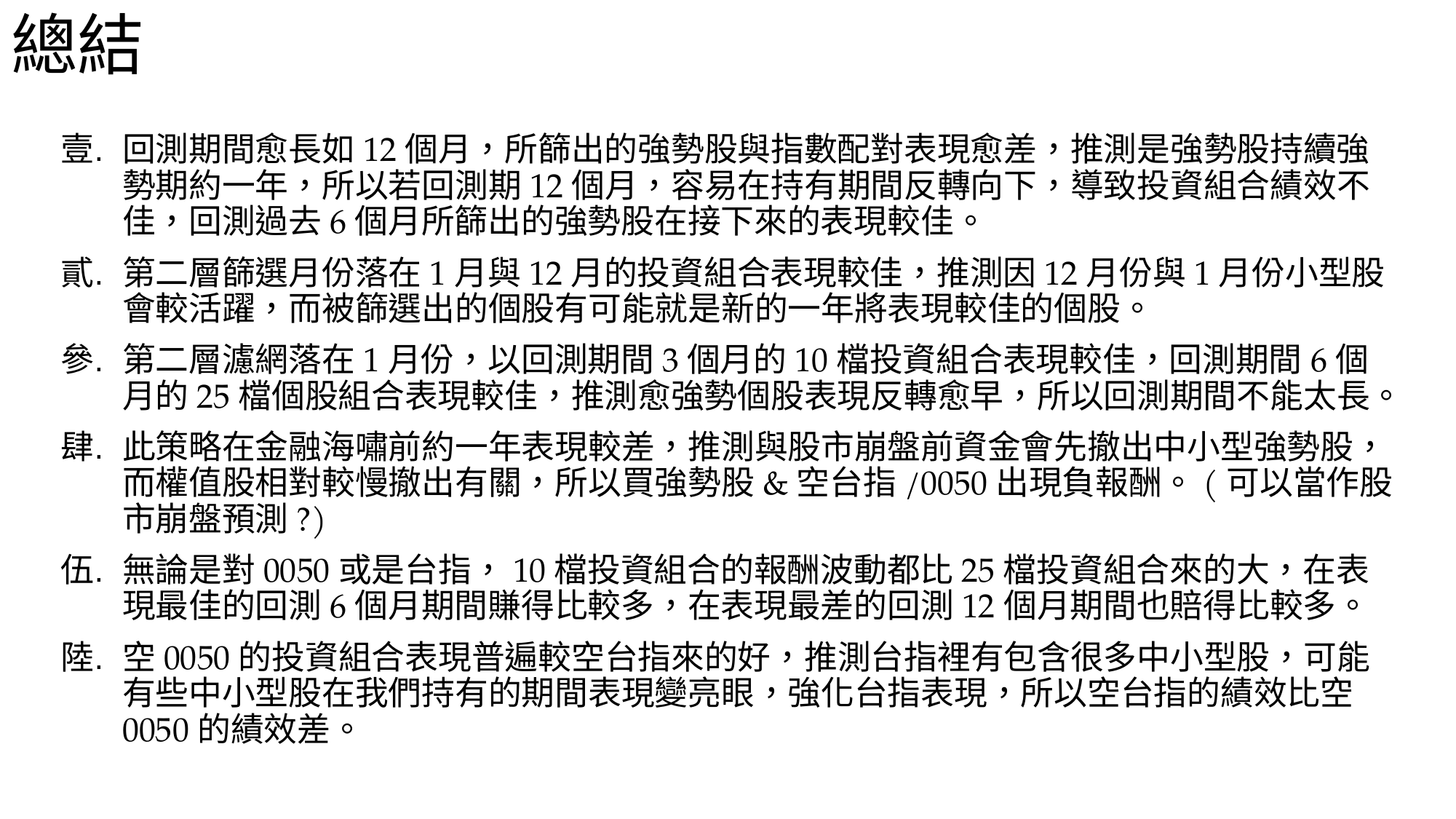

# 總結
回測期間愈長如12個月，所篩出的強勢股與指數配對表現愈差，推測是強勢股持續強勢期約一年，所以若回測期12個月，容易在持有期間反轉向下，導致投資組合績效不佳，回測過去6個月所篩出的強勢股在接下來的表現較佳。
第二層篩選月份落在1月與12月的投資組合表現較佳，推測因12月份與1月份小型股會較活躍，而被篩選出的個股有可能就是新的一年將表現較佳的個股。
第二層濾網落在1月份，以回測期間3個月的10檔投資組合表現較佳，回測期間6個月的25檔個股組合表現較佳，推測愈強勢個股表現反轉愈早，所以回測期間不能太長。
此策略在金融海嘯前約一年表現較差，推測與股市崩盤前資金會先撤出中小型強勢股，而權值股相對較慢撤出有關，所以買強勢股&空台指/0050出現負報酬。(可以當作股市崩盤預測?)
無論是對0050或是台指，10檔投資組合的報酬波動都比25檔投資組合來的大，在表現最佳的回測6個月期間賺得比較多，在表現最差的回測12個月期間也賠得比較多。
空0050的投資組合表現普遍較空台指來的好，推測台指裡有包含很多中小型股，可能有些中小型股在我們持有的期間表現變亮眼，強化台指表現，所以空台指的績效比空0050的績效差。